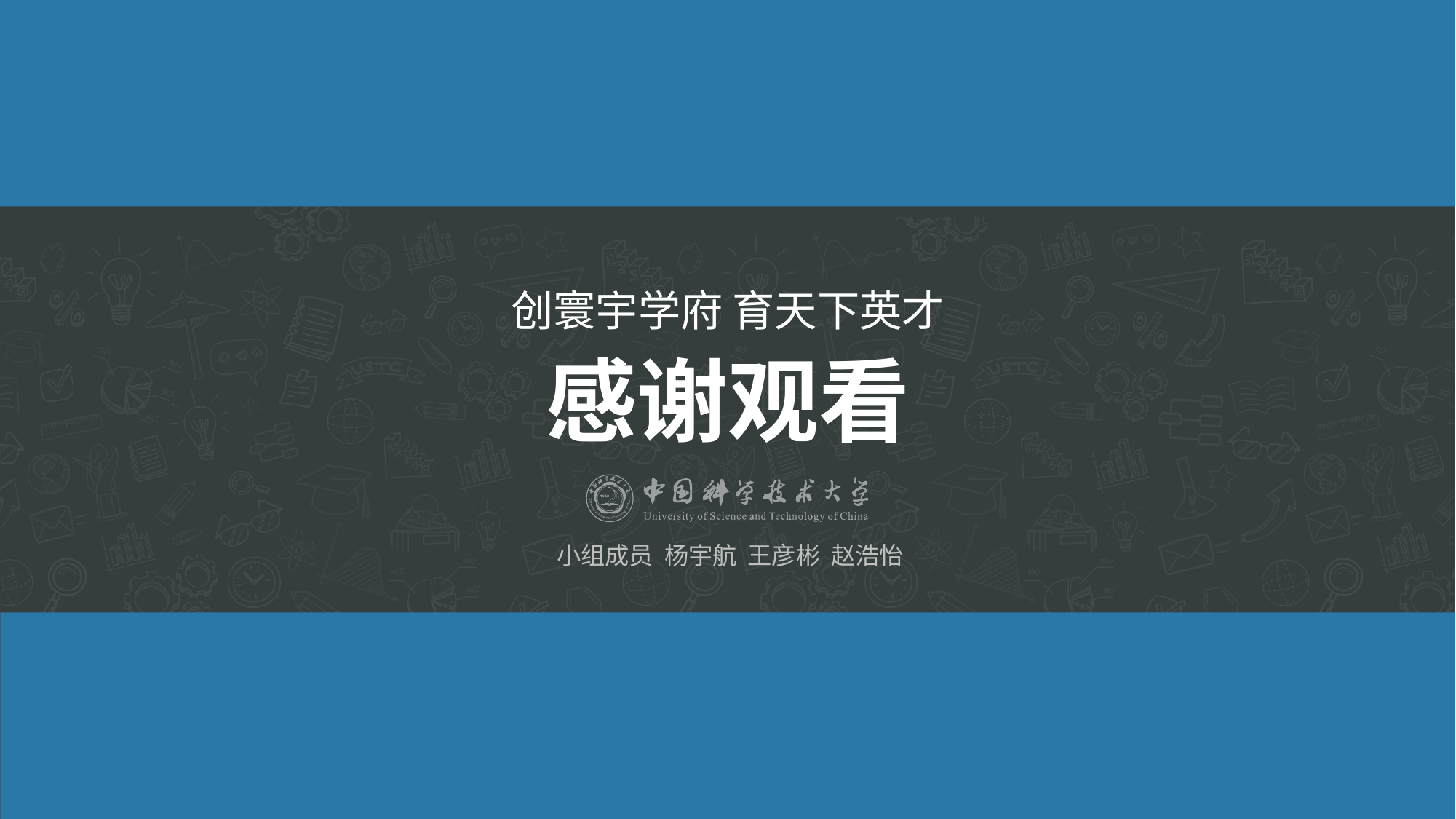

创寰宇学府 育天下英才
# 感谢观看
小组成员  杨宇航  王彦彬  赵浩怡